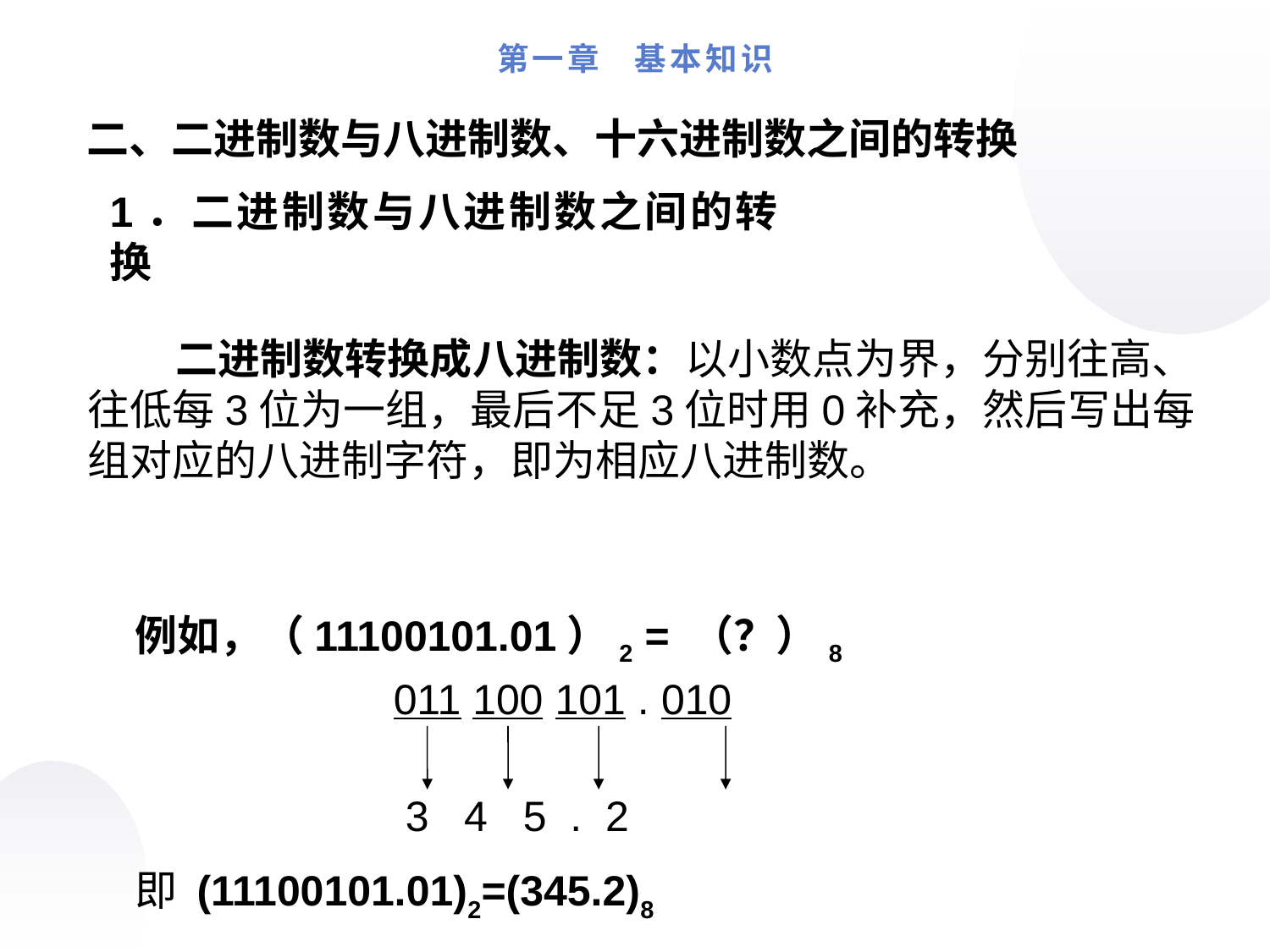

第一章   基本知识
二、二进制数与八进制数、十六进制数之间的转换
1．二进制数与八进制数之间的转换
        二进制数转换成八进制数：以小数点为界，分别往高、往低每3位为一组，最后不足3位时用0补充，然后写出每组对应的八进制字符，即为相应八进制数。
    例如，（11100101.01）2 = （？）8
011 100 101 . 010

 3   4   5  .  2
    即 (11100101.01)2=(345.2)8
12